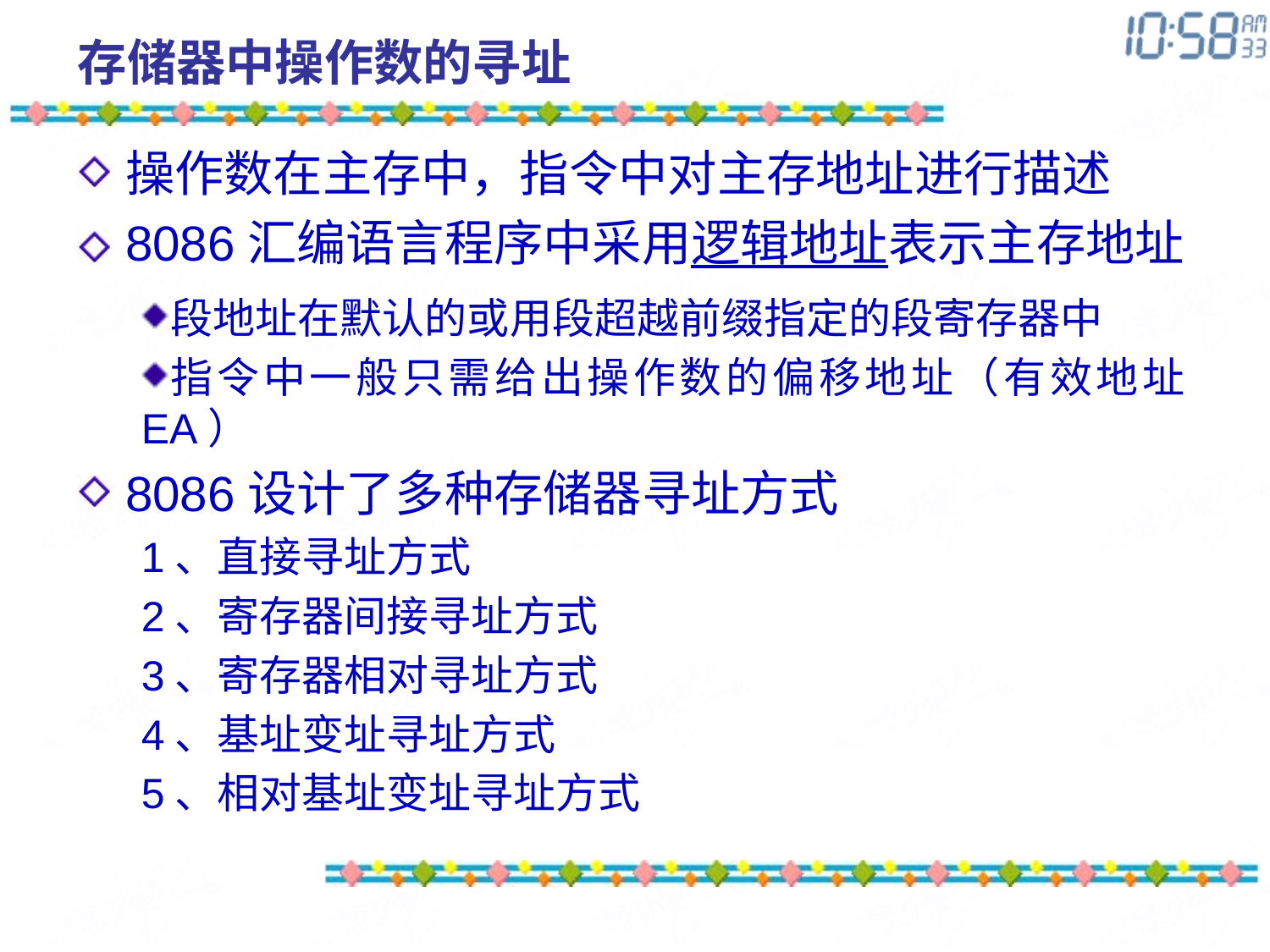

# 存储器中操作数的寻址
操作数在主存中，指令中对主存地址进行描述
8086汇编语言程序中采用逻辑地址表示主存地址
段地址在默认的或用段超越前缀指定的段寄存器中
指令中一般只需给出操作数的偏移地址（有效地址EA）
8086设计了多种存储器寻址方式
1、直接寻址方式
2、寄存器间接寻址方式
3、寄存器相对寻址方式
4、基址变址寻址方式
5、相对基址变址寻址方式